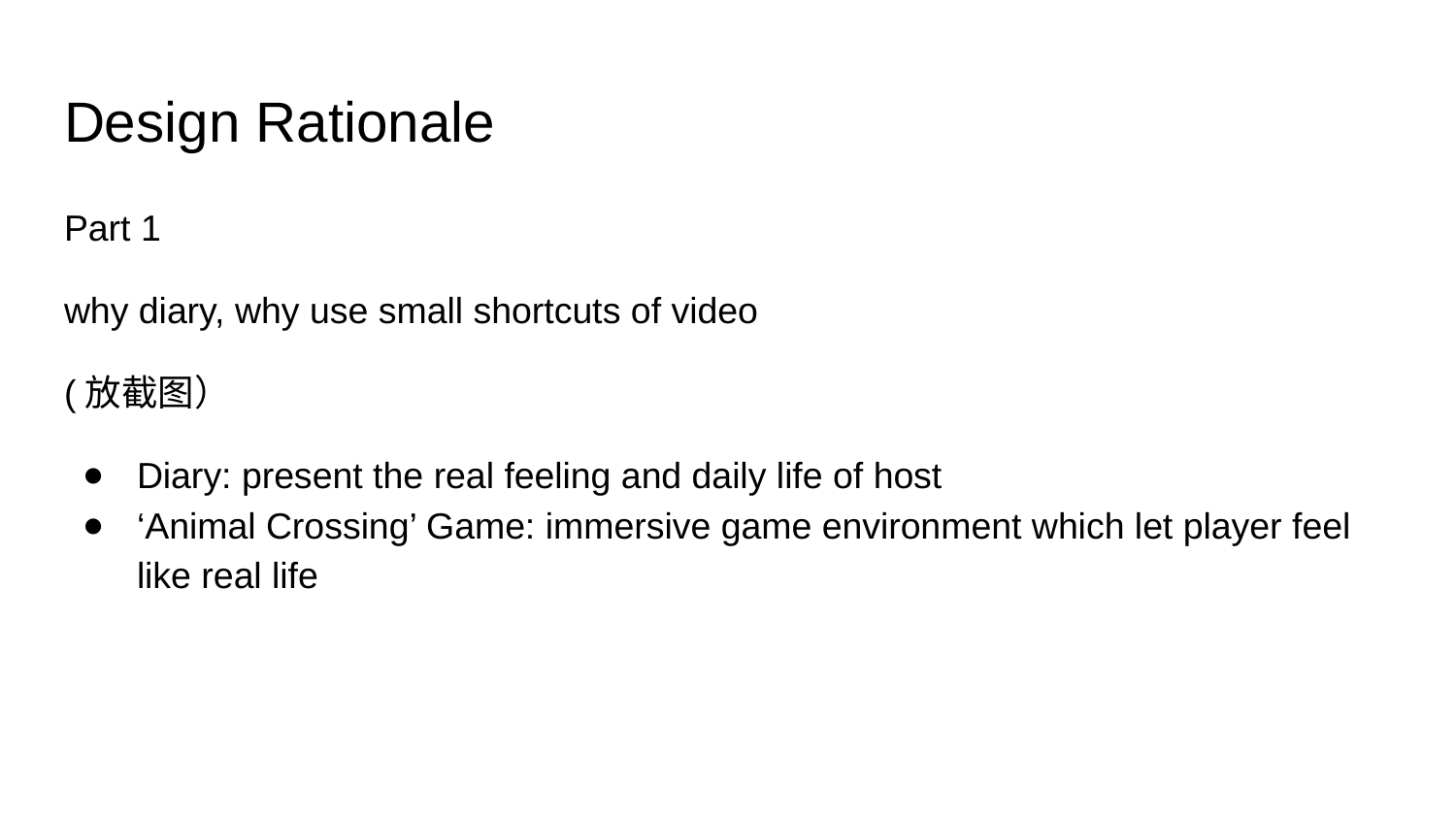

# Design Rationale
Part 1
why diary, why use small shortcuts of video
(放截图）
Diary: present the real feeling and daily life of host
‘Animal Crossing’ Game: immersive game environment which let player feel like real life